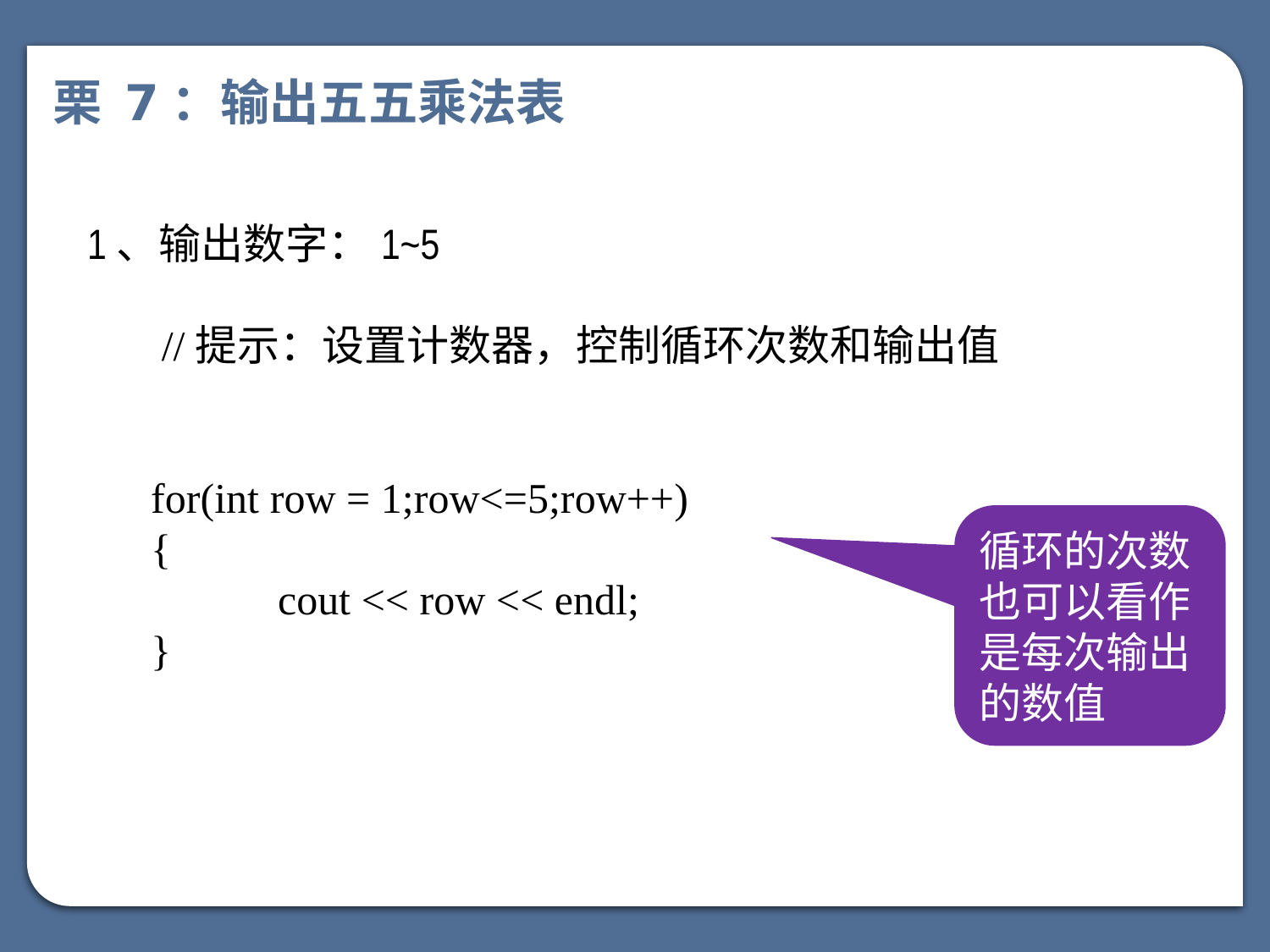

栗 7：输出五五乘法表
1、输出数字：1~5

 //提示：设置计数器，控制循环次数和输出值

for(int row = 1;row<=5;row++)
{
	cout << row << endl;
}
循环的次数也可以看作是每次输出的数值